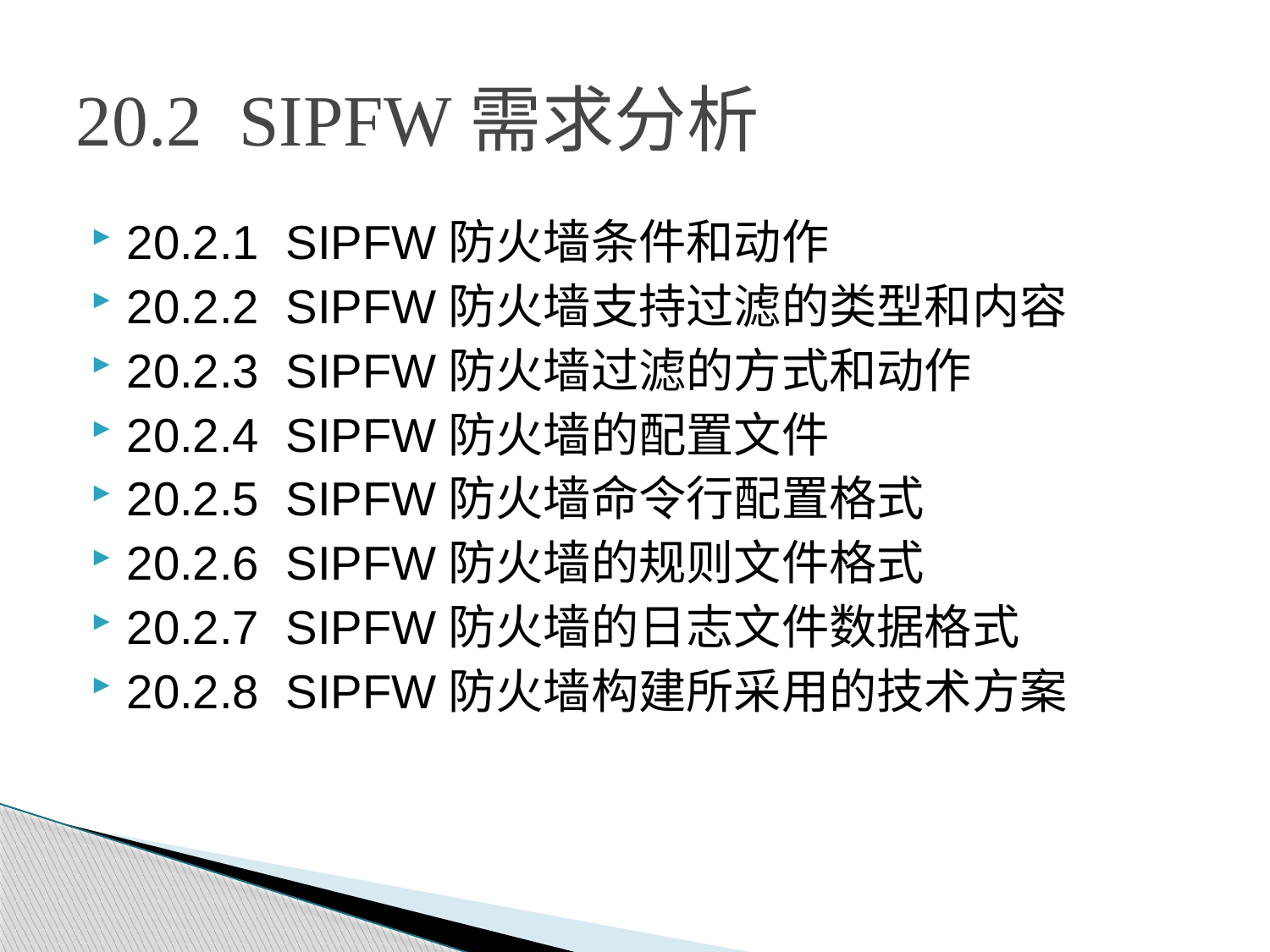

# 20.2  SIPFW需求分析
20.2.1  SIPFW防火墙条件和动作
20.2.2  SIPFW防火墙支持过滤的类型和内容
20.2.3  SIPFW防火墙过滤的方式和动作
20.2.4  SIPFW防火墙的配置文件
20.2.5  SIPFW防火墙命令行配置格式
20.2.6  SIPFW防火墙的规则文件格式
20.2.7  SIPFW防火墙的日志文件数据格式
20.2.8  SIPFW防火墙构建所采用的技术方案